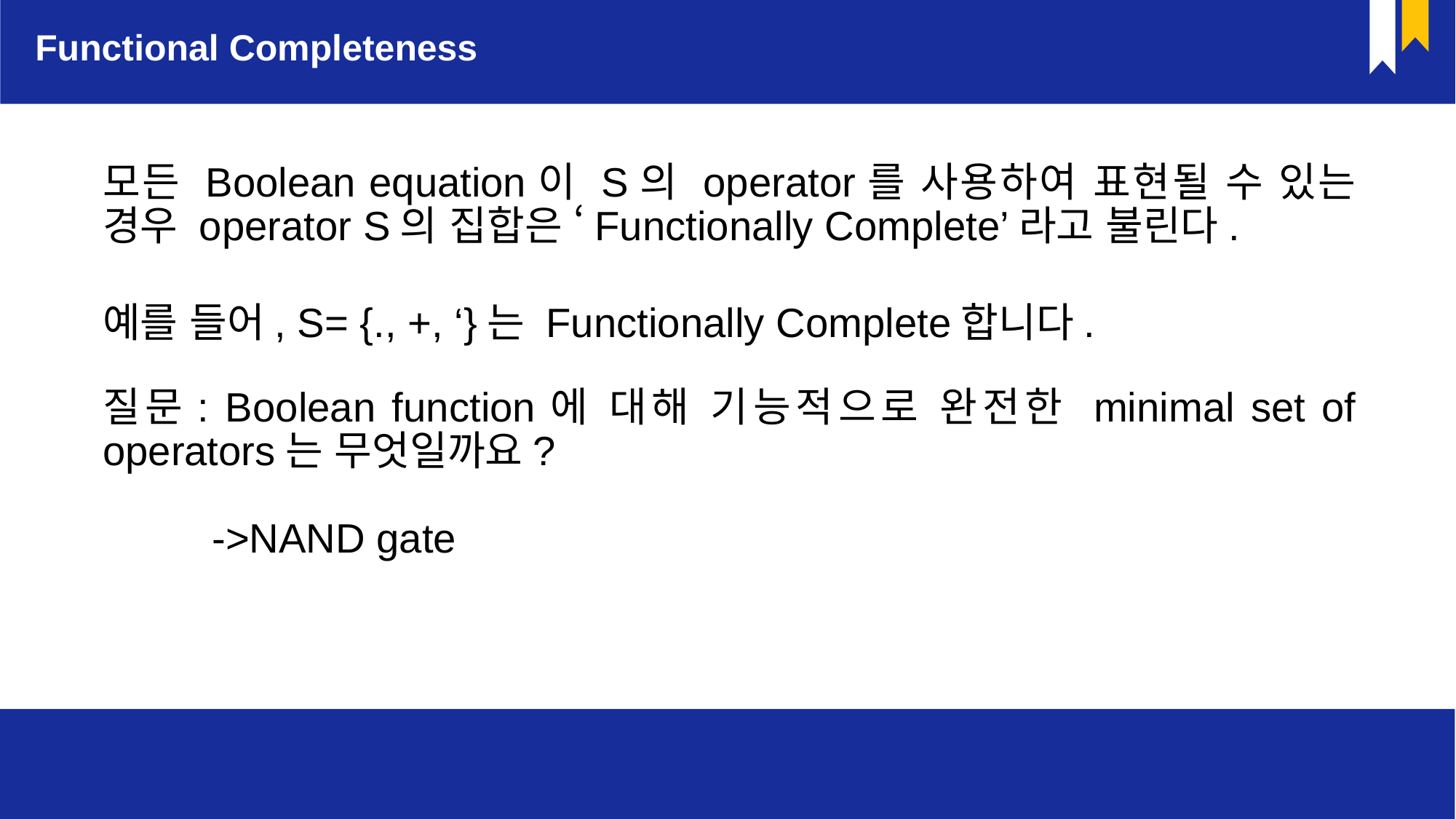

Functional Completeness
모든 Boolean equation이 S의 operator를 사용하여 표현될 수 있는 경우 operator S의 집합은 ‘Functionally Complete’라고 불린다.
예를 들어, S= {., +, ‘}는 Functionally Complete합니다.
질문: Boolean function에 대해 기능적으로 완전한 minimal set of operators는 무엇일까요?
	->NAND gate